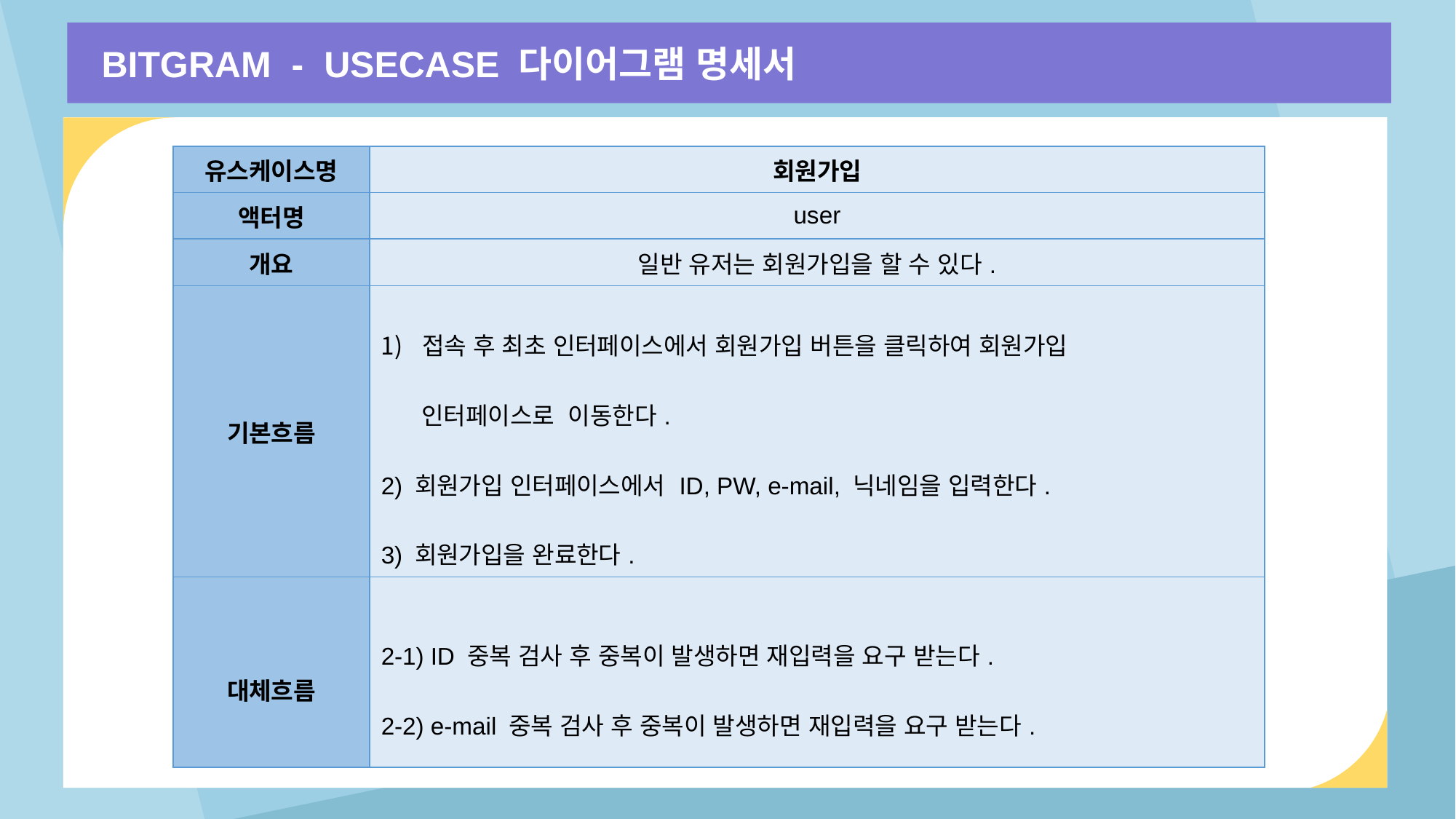

BITGRAM  -  USECASE 다이어그램 명세서

| 유스케이스명 | 회원가입 |
| --- | --- |
| 액터명 | user |
| 개요 | 일반 유저는 회원가입을 할 수 있다. |
| 기본흐름 | 접속 후 최초 인터페이스에서 회원가입 버튼을 클릭하여 회원가입 인터페이스로 이동한다. 2) 회원가입 인터페이스에서 ID, PW, e-mail, 닉네임을 입력한다. 3) 회원가입을 완료한다. |
| 대체흐름 | 2-1) ID 중복 검사 후 중복이 발생하면 재입력을 요구 받는다. 2-2) e-mail 중복 검사 후 중복이 발생하면 재입력을 요구 받는다. |